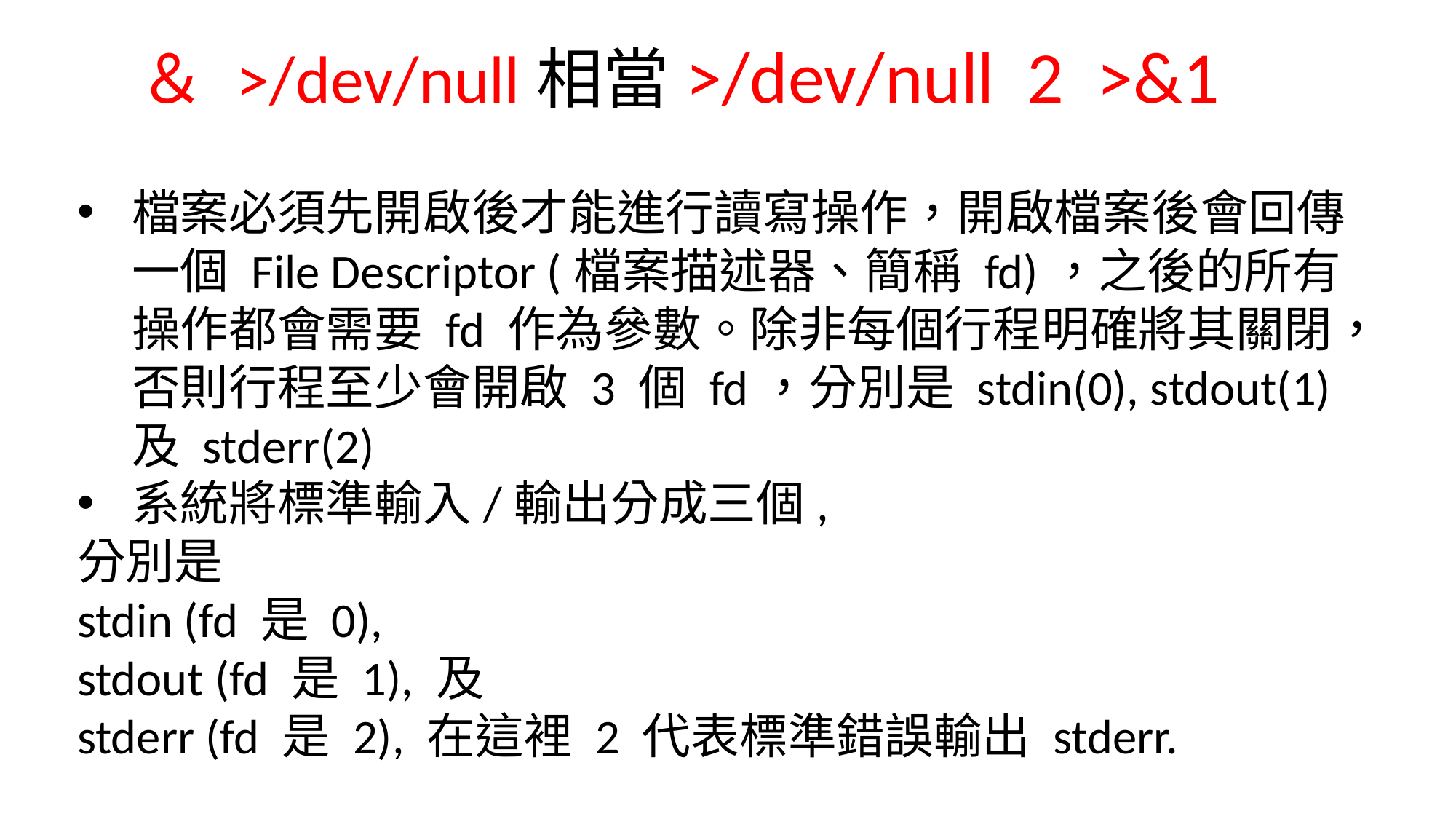

# ＆ >/dev/null相當>/dev/null  2  >&1
檔案必須先開啟後才能進行讀寫操作，開啟檔案後會回傳一個 File Descriptor (檔案描述器、簡稱 fd)，之後的所有操作都會需要 fd 作為參數。除非每個行程明確將其關閉，否則行程至少會開啟 3 個 fd，分別是 stdin(0), stdout(1) 及 stderr(2)
系統將標準輸入/輸出分成三個,
分別是
stdin (fd 是 0),
stdout (fd 是 1), 及
stderr (fd 是 2), 在這裡 2 代表標準錯誤輸出 stderr.